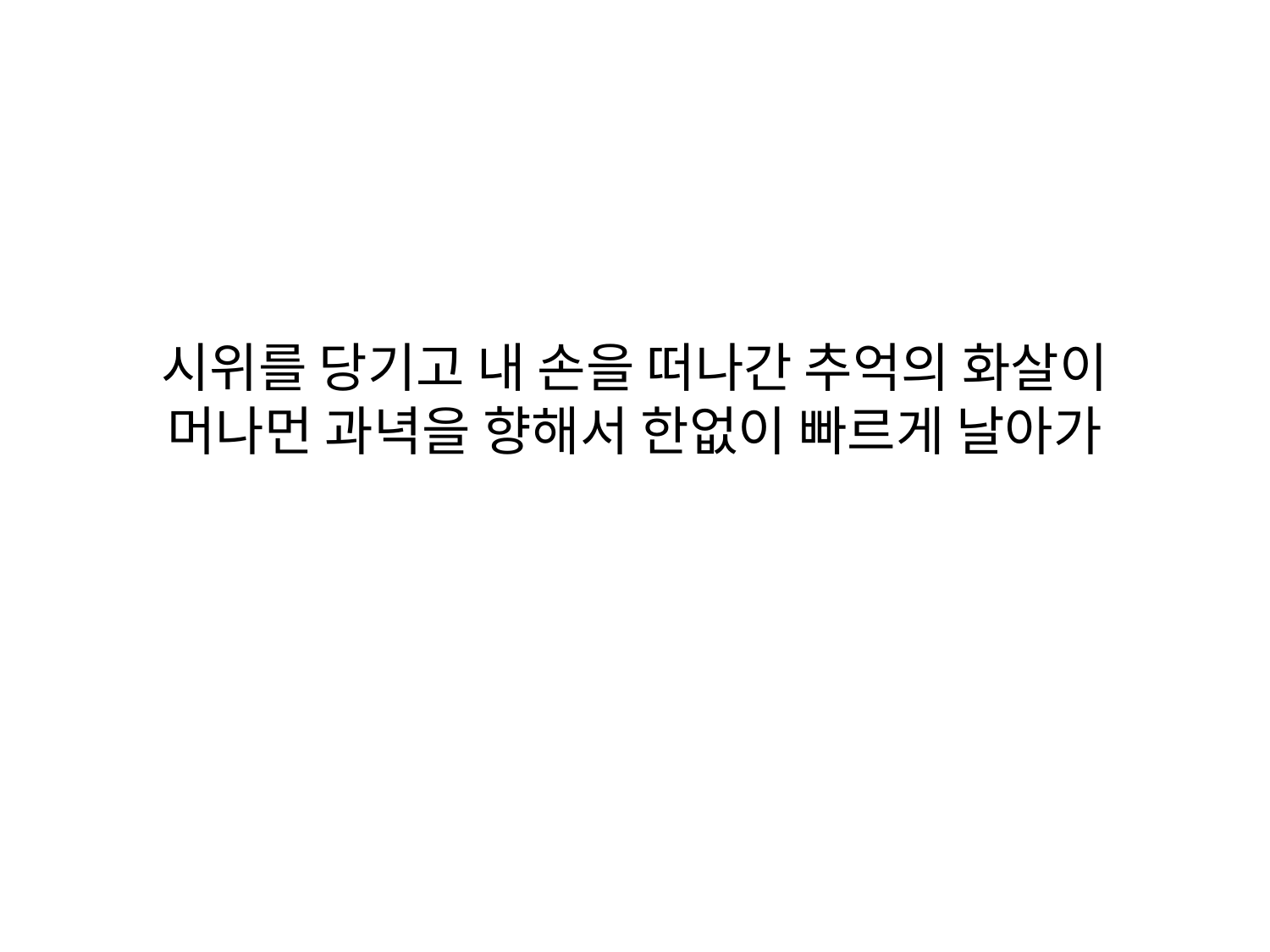

# 시위를 당기고 내 손을 떠나간 추억의 화살이 머나먼 과녁을 향해서 한없이 빠르게 날아가